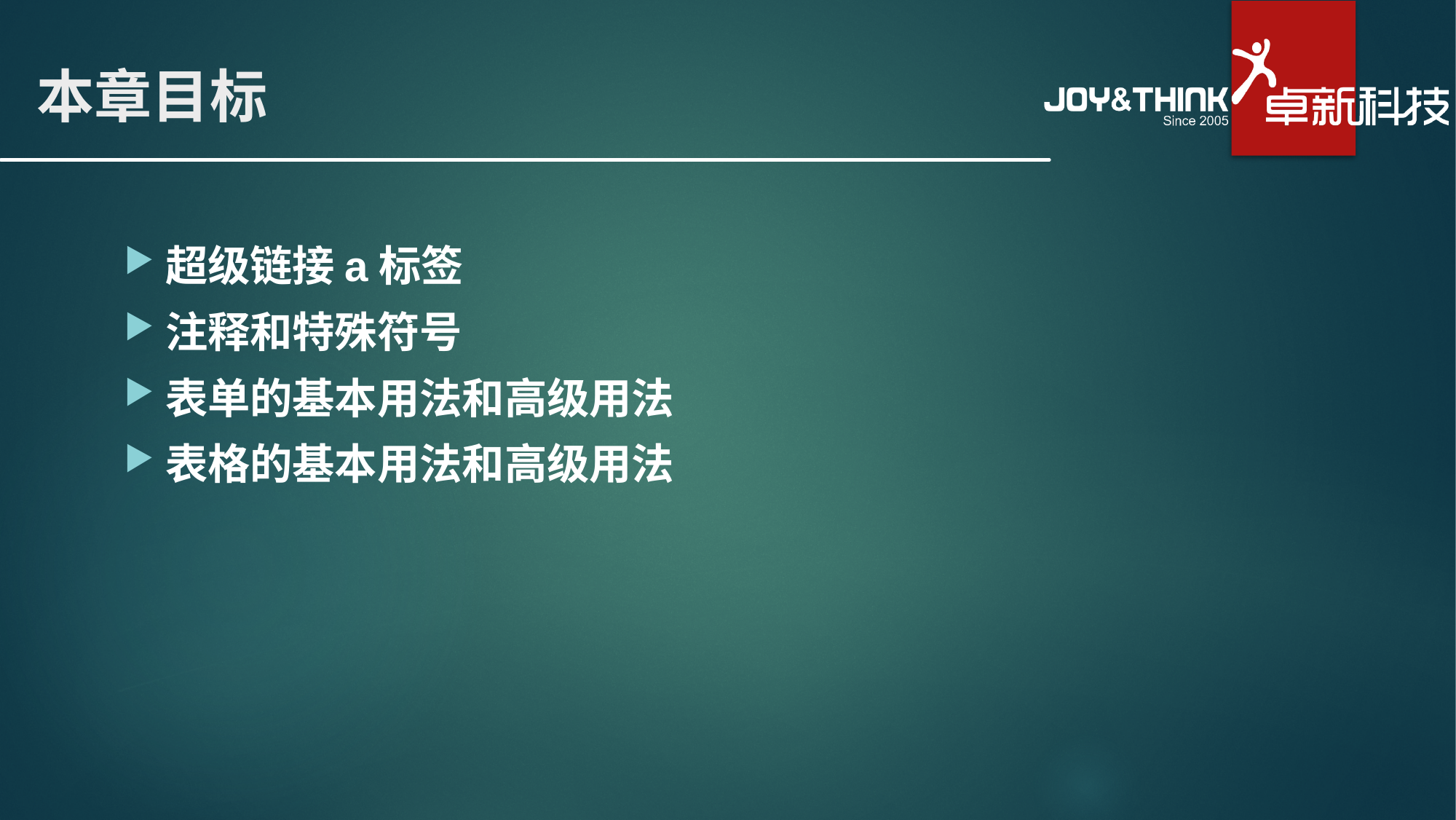

# 本章目标
超级链接a标签
注释和特殊符号
表单的基本用法和高级用法
表格的基本用法和高级用法